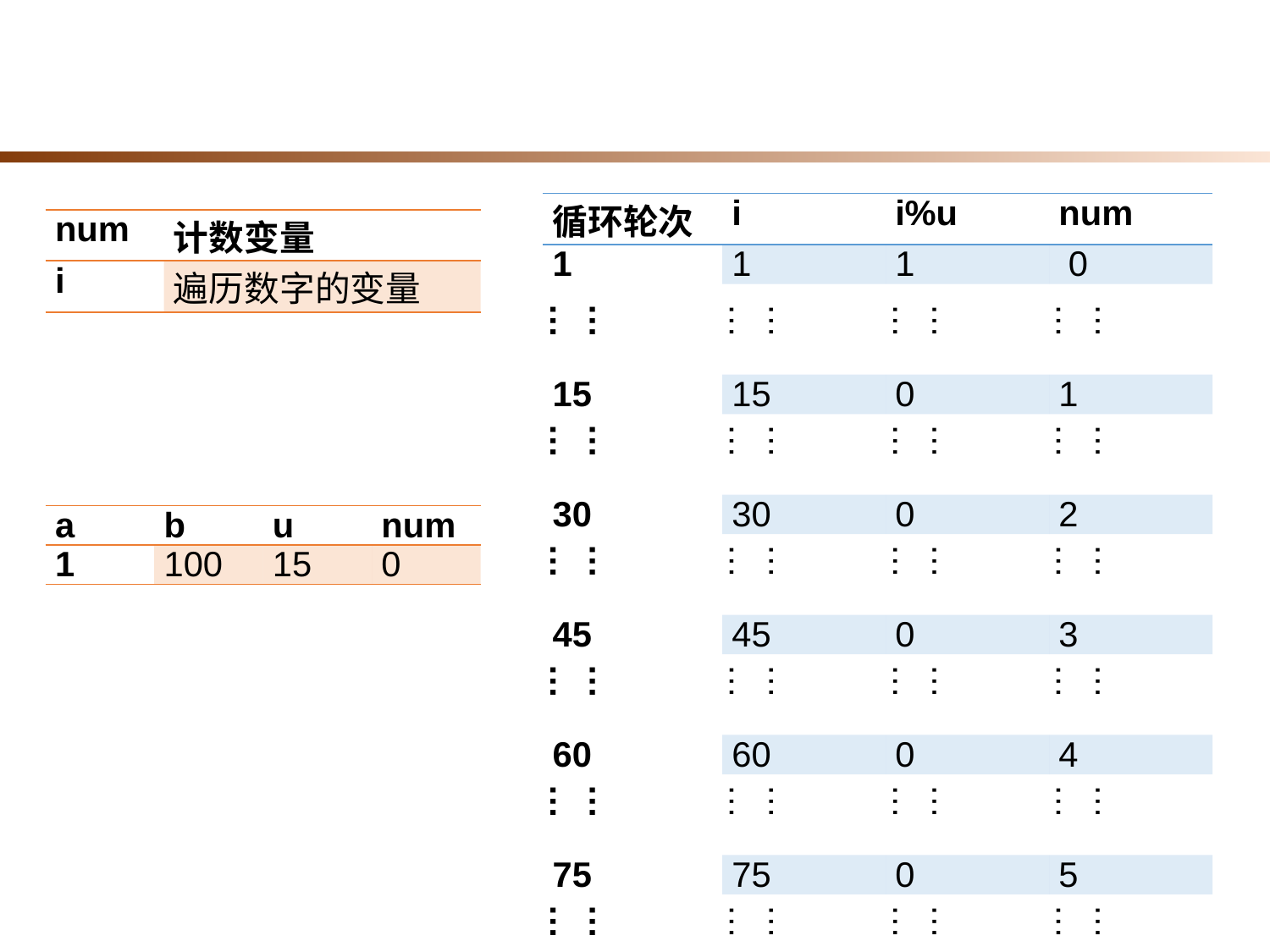

| 循环轮次 | i | i%u | num |
| --- | --- | --- | --- |
| 1 | 1 | 1 | 0 |
| …… | …… | …… | …… |
| 15 | 15 | 0 | 1 |
| …… | …… | …… | …… |
| 30 | 30 | 0 | 2 |
| …… | …… | …… | …… |
| 45 | 45 | 0 | 3 |
| …… | …… | …… | …… |
| 60 | 60 | 0 | 4 |
| …… | …… | …… | …… |
| 75 | 75 | 0 | 5 |
| …… | …… | …… | …… |
| 90 | 90 | 0 | 6 |
| …… | …… | …… | …… |
| num | 计数变量 |
| --- | --- |
| i | 遍历数字的变量 |
| a | b | u | num |
| --- | --- | --- | --- |
| 1 | 100 | 15 | 0 |